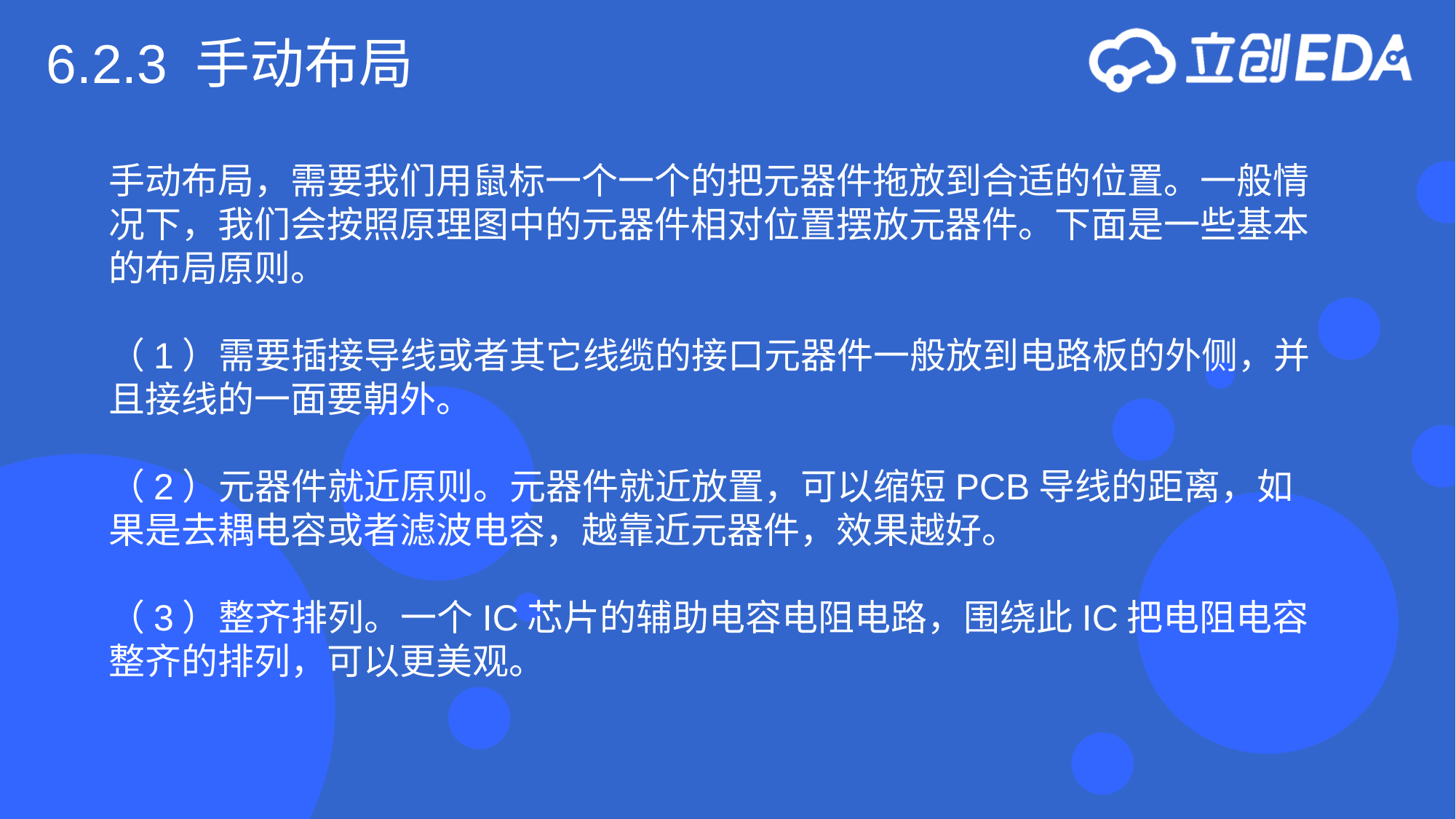

6.2.3 手动布局
手动布局，需要我们用鼠标一个一个的把元器件拖放到合适的位置。一般情况下，我们会按照原理图中的元器件相对位置摆放元器件。下面是一些基本的布局原则。

（1）需要插接导线或者其它线缆的接口元器件一般放到电路板的外侧，并且接线的一面要朝外。

（2）元器件就近原则。元器件就近放置，可以缩短PCB导线的距离，如果是去耦电容或者滤波电容，越靠近元器件，效果越好。

（3）整齐排列。一个IC芯片的辅助电容电阻电路，围绕此IC把电阻电容整齐的排列，可以更美观。